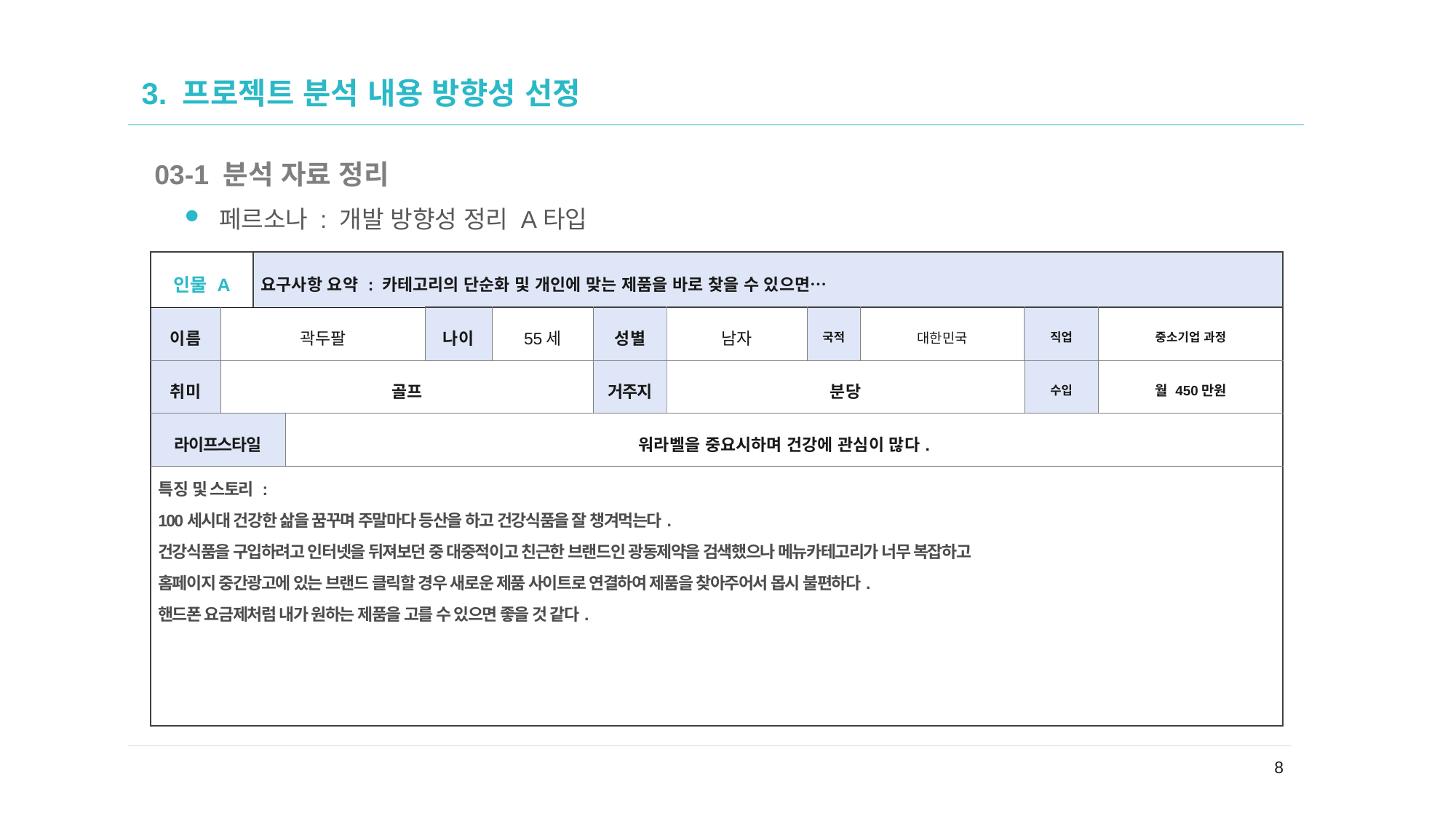

02
# 3. 프로젝트 분석 내용 방향성 선정
03-1 분석 자료 정리
페르소나 : 개발 방향성 정리 A타입
| 인물 A |  | 요구사항 요약 : 카테고리의 단순화 및 개인에 맞는 제품을 바로 찾을 수 있으면… |  |  |  |  |  |  |  |  |  |
| --- | --- | --- | --- | --- | --- | --- | --- | --- | --- | --- | --- |
| 이름 | 곽두팔 |  |  | 나이 | 55세 | 성별 | 남자 | 국적 | 대한민국 | 직업 | 중소기업 과정 |
| 취미 | 골프 |  |  |  |  | 거주지 | 분당 |  |  | 수입 | 월 450만원 |
| 라이프스타일 |  |  | 워라벨을 중요시하며 건강에 관심이 많다. |  |  |  |  |  |  |  |  |
| 특징 및 스토리 : 100세시대 건강한 삶을 꿈꾸며 주말마다 등산을 하고 건강식품을 잘 챙겨먹는다. 건강식품을 구입하려고 인터넷을 뒤져보던 중 대중적이고 친근한 브랜드인 광동제약을 검색했으나 메뉴카테고리가 너무 복잡하고 홈페이지 중간광고에 있는 브랜드 클릭할 경우 새로운 제품 사이트로 연결하여 제품을 찾아주어서 몹시 불편하다. 핸드폰 요금제처럼 내가 원하는 제품을 고를 수 있으면 좋을 것 같다. |  |  |  |  |  |  |  |  |  |  |  |
8